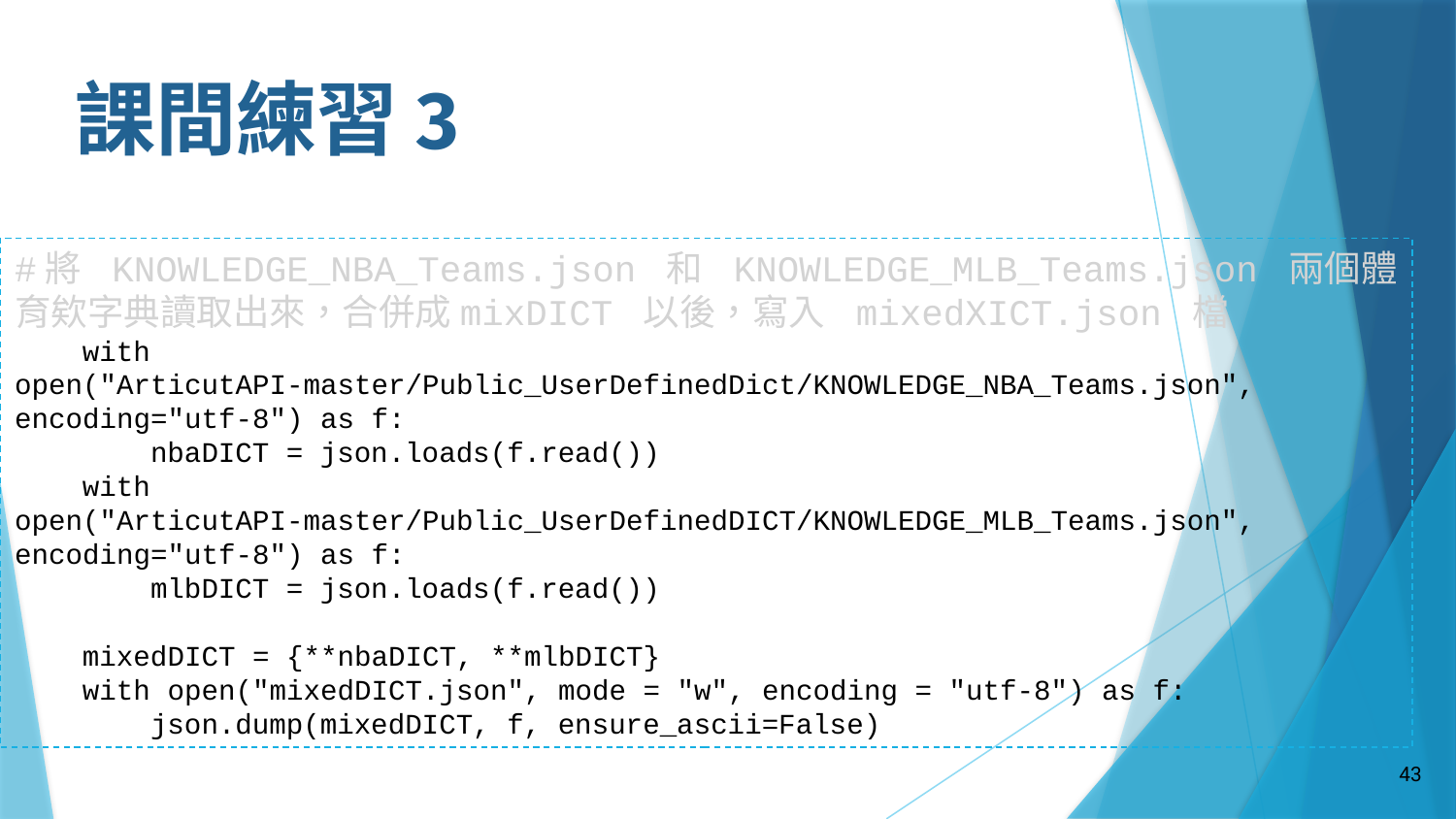

# 課間練習3
#將 KNOWLEDGE_NBA_Teams.json 和 KNOWLEDGE_MLB_Teams.json 兩個體育欸字典讀取出來，合併成mixDICT 以後，寫入 mixedXICT.json 檔
    with open("ArticutAPI-master/Public_UserDefinedDict/KNOWLEDGE_NBA_Teams.json", encoding="utf-8") as f:
        nbaDICT = json.loads(f.read())
    with open("ArticutAPI-master/Public_UserDefinedDICT/KNOWLEDGE_MLB_Teams.json", encoding="utf-8") as f:
        mlbDICT = json.loads(f.read())

    mixedDICT = {**nbaDICT, **mlbDICT}
    with open("mixedDICT.json", mode = "w", encoding = "utf-8") as f:
        json.dump(mixedDICT, f, ensure_ascii=False)
43